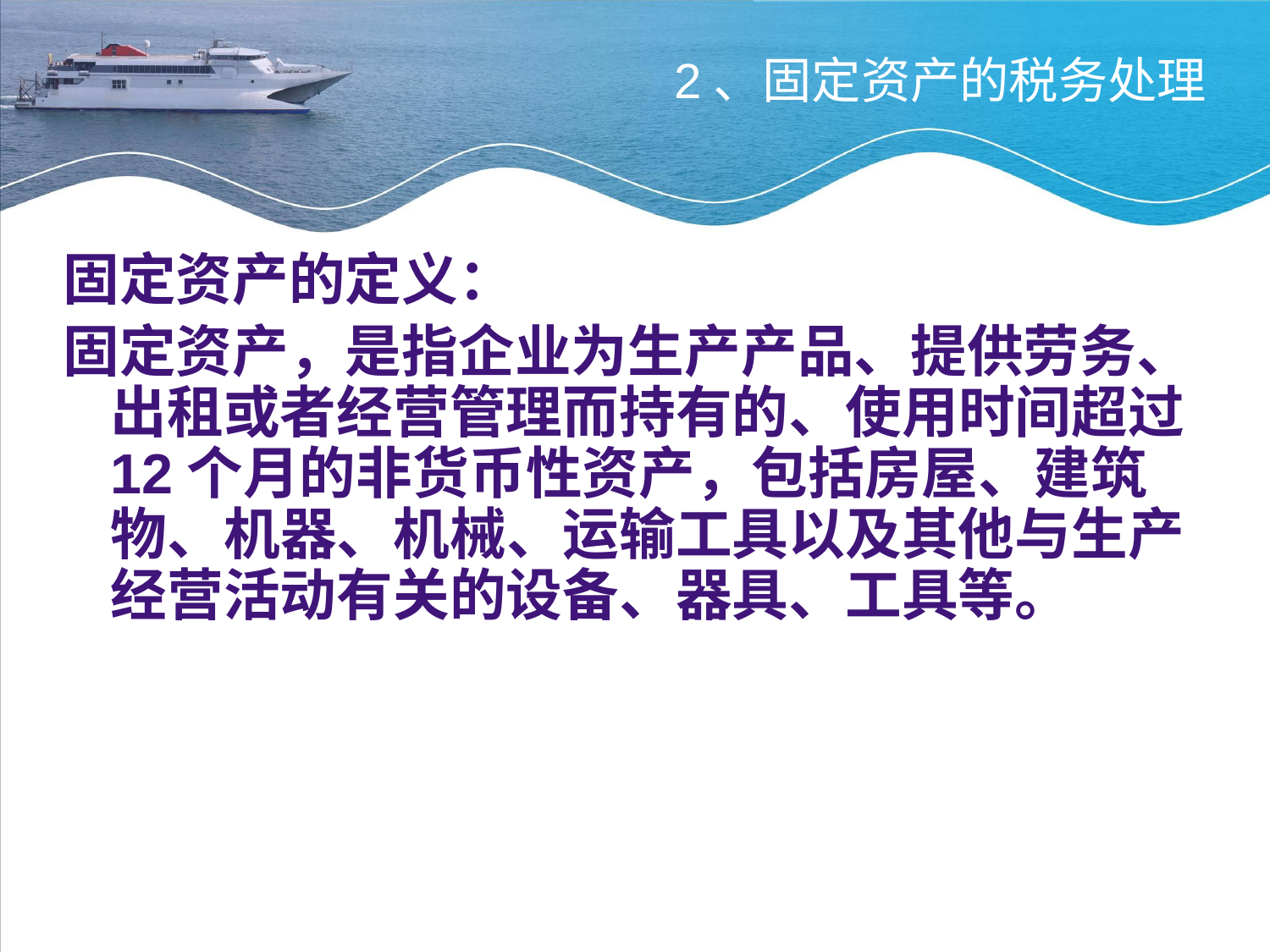

# 2、固定资产的税务处理
固定资产的定义：
固定资产，是指企业为生产产品、提供劳务、出租或者经营管理而持有的、使用时间超过12个月的非货币性资产，包括房屋、建筑物、机器、机械、运输工具以及其他与生产经营活动有关的设备、器具、工具等。